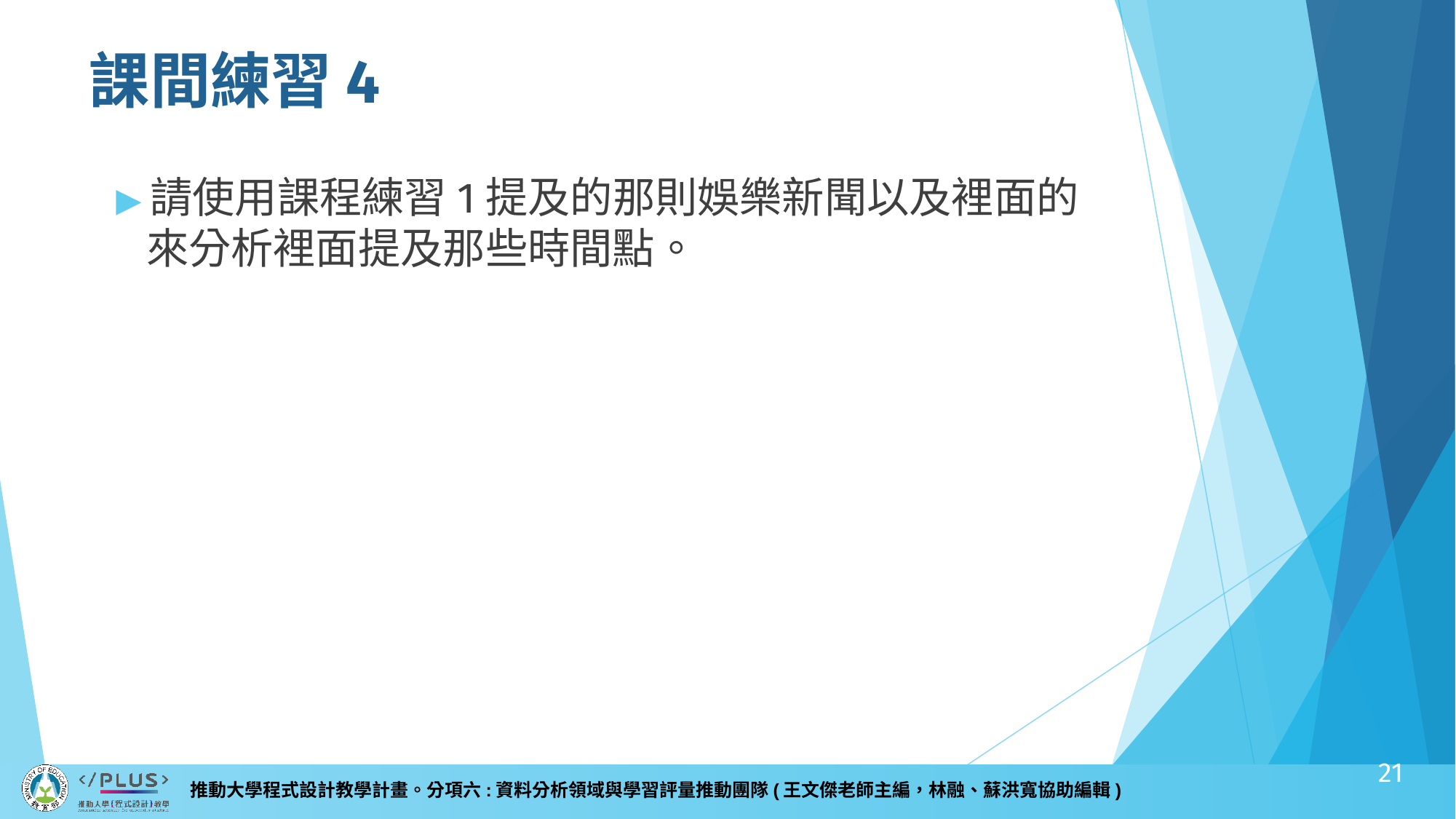

# 課間練習4
請使用課程練習1提及的那則娛樂新聞以及裡面的來分析裡面提及那些時間點。
21